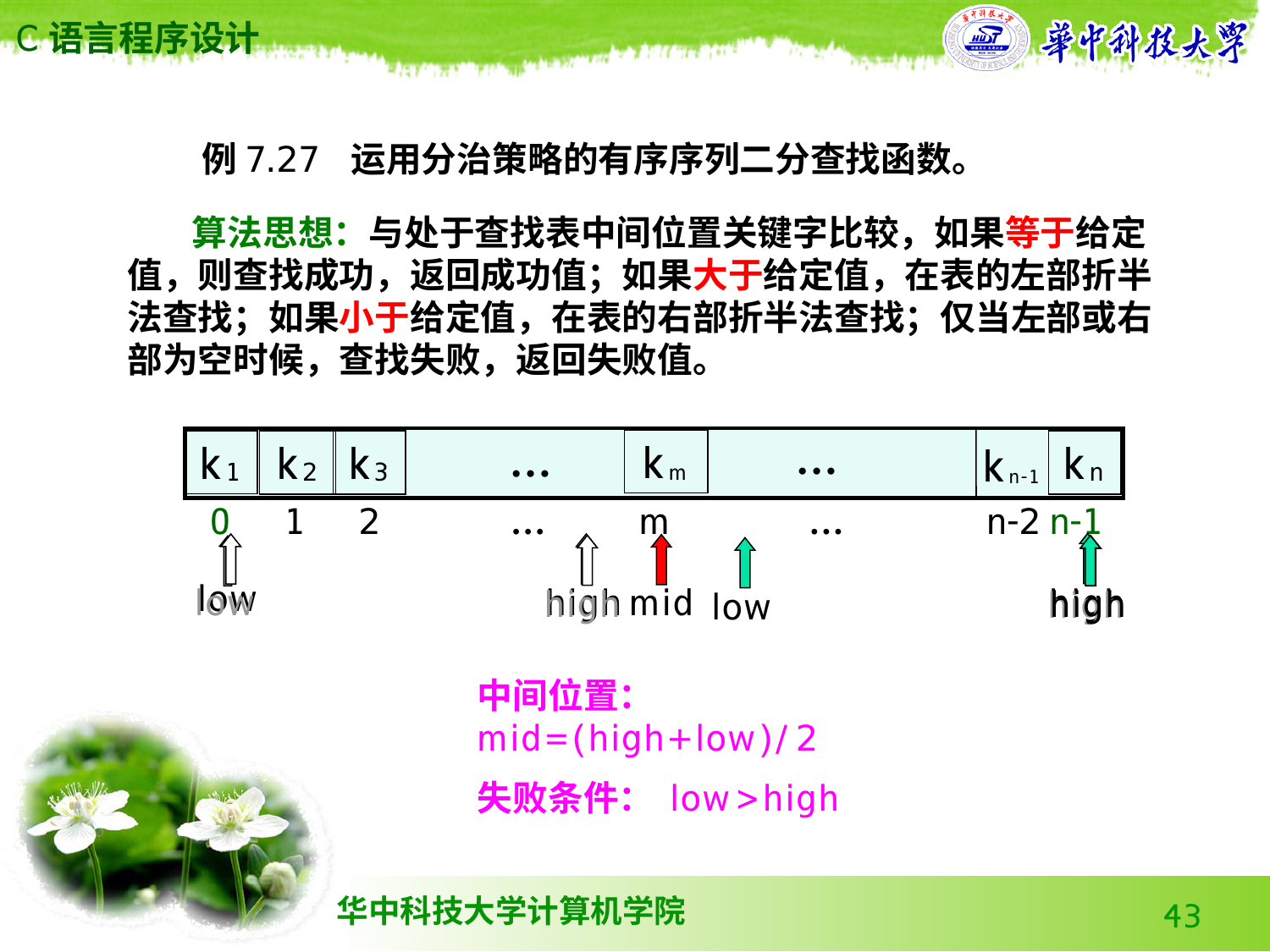

例7.27  运用分治策略的有序序列二分查找函数。
       算法思想：与处于查找表中间位置关键字比较，如果等于给定值，则查找成功，返回成功值；如果大于给定值，在表的左部折半法查找；如果小于给定值，在表的右部折半法查找；仅当左部或右部为空时候，查找失败，返回失败值。
…

…

km
k1
k2
k3
kn
kn-1
 0     1     2            …         m             …             n-2 n-1

high

mid

low

low

high

high

low

high

high
中间位置：mid=(high+low)/2
失败条件： low>high
43